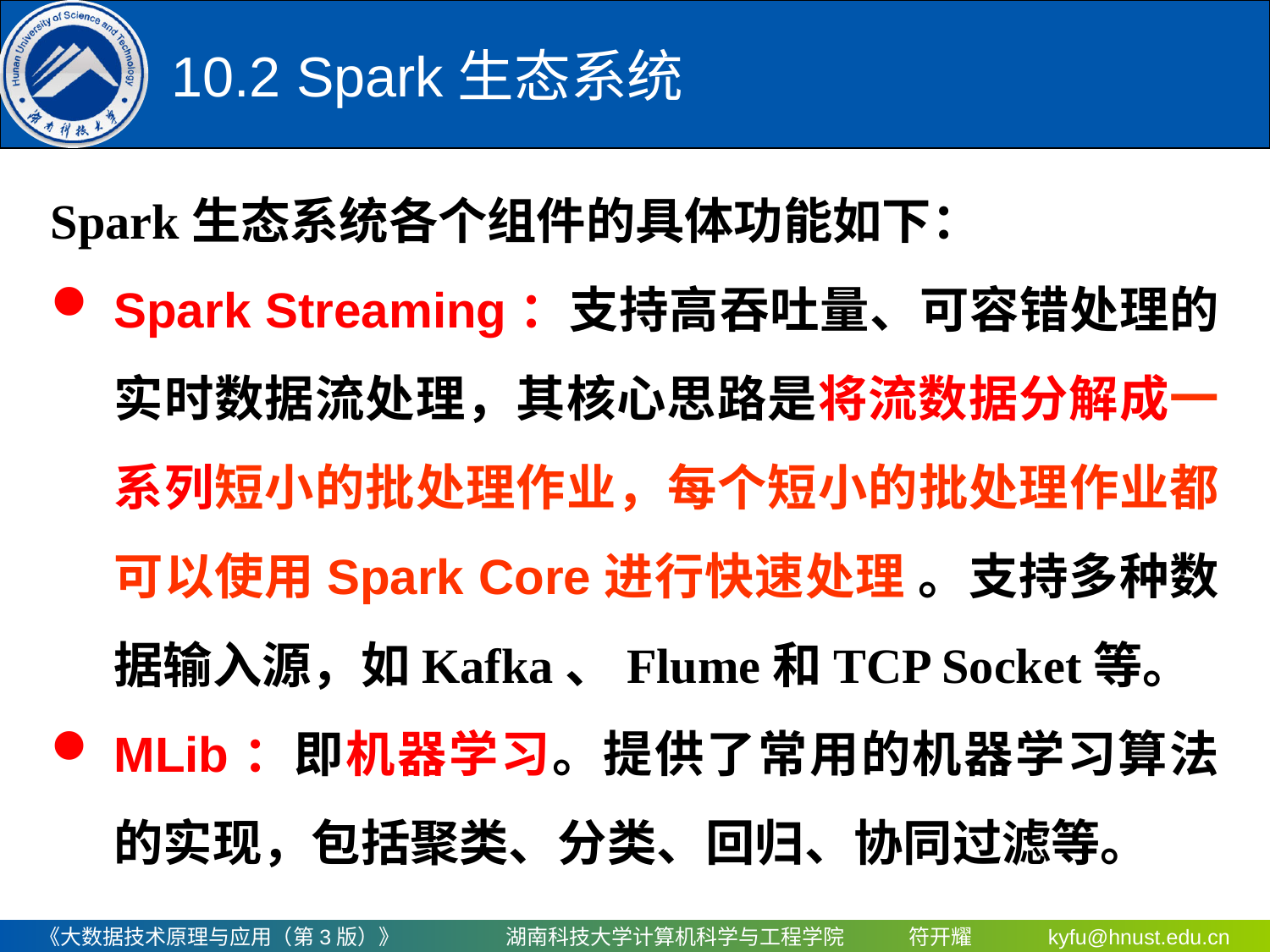

# 10.2 Spark生态系统
Spark生态系统各个组件的具体功能如下：
Spark Streaming：支持高吞吐量、可容错处理的实时数据流处理，其核心思路是将流数据分解成一系列短小的批处理作业，每个短小的批处理作业都可以使用Spark Core进行快速处理 。支持多种数据输入源，如Kafka、Flume和TCP Socket等。
MLib：即机器学习。提供了常用的机器学习算法的实现，包括聚类、分类、回归、协同过滤等。